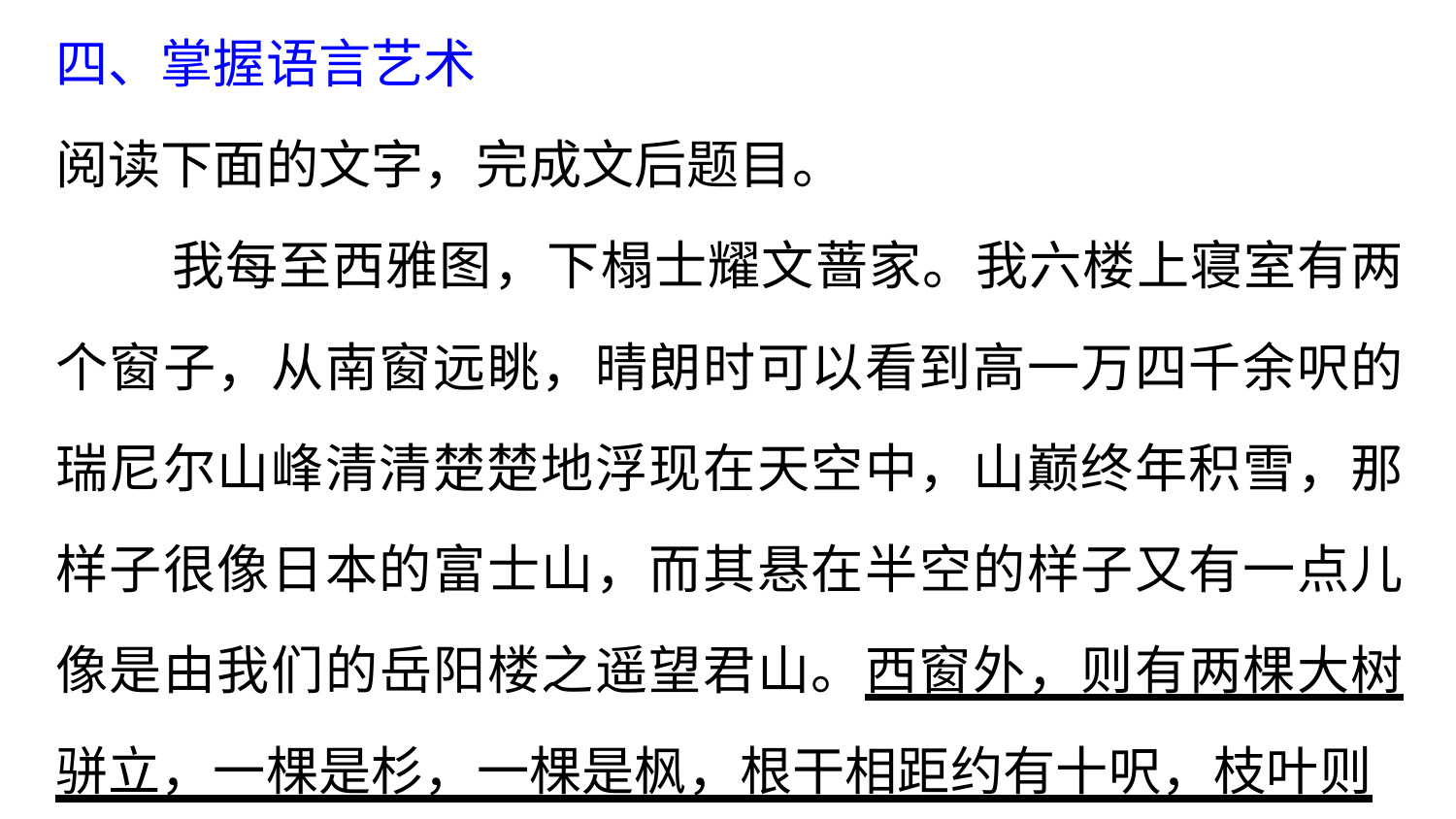

四、掌握语言艺术
阅读下面的文字，完成文后题目。
        我每至西雅图，下榻士耀文蔷家。我六楼上寝室有两个窗子，从南窗远眺，晴朗时可以看到高一万四千余呎的瑞尼尔山峰清清楚楚地浮现在天空中，山巅终年积雪，那样子很像日本的富士山，而其悬在半空的样子又有一点儿像是由我们的岳阳楼之遥望君山。西窗外，则有两棵大树骈立，一棵是杉，一棵是枫，根干相距约有十呎，枝叶则